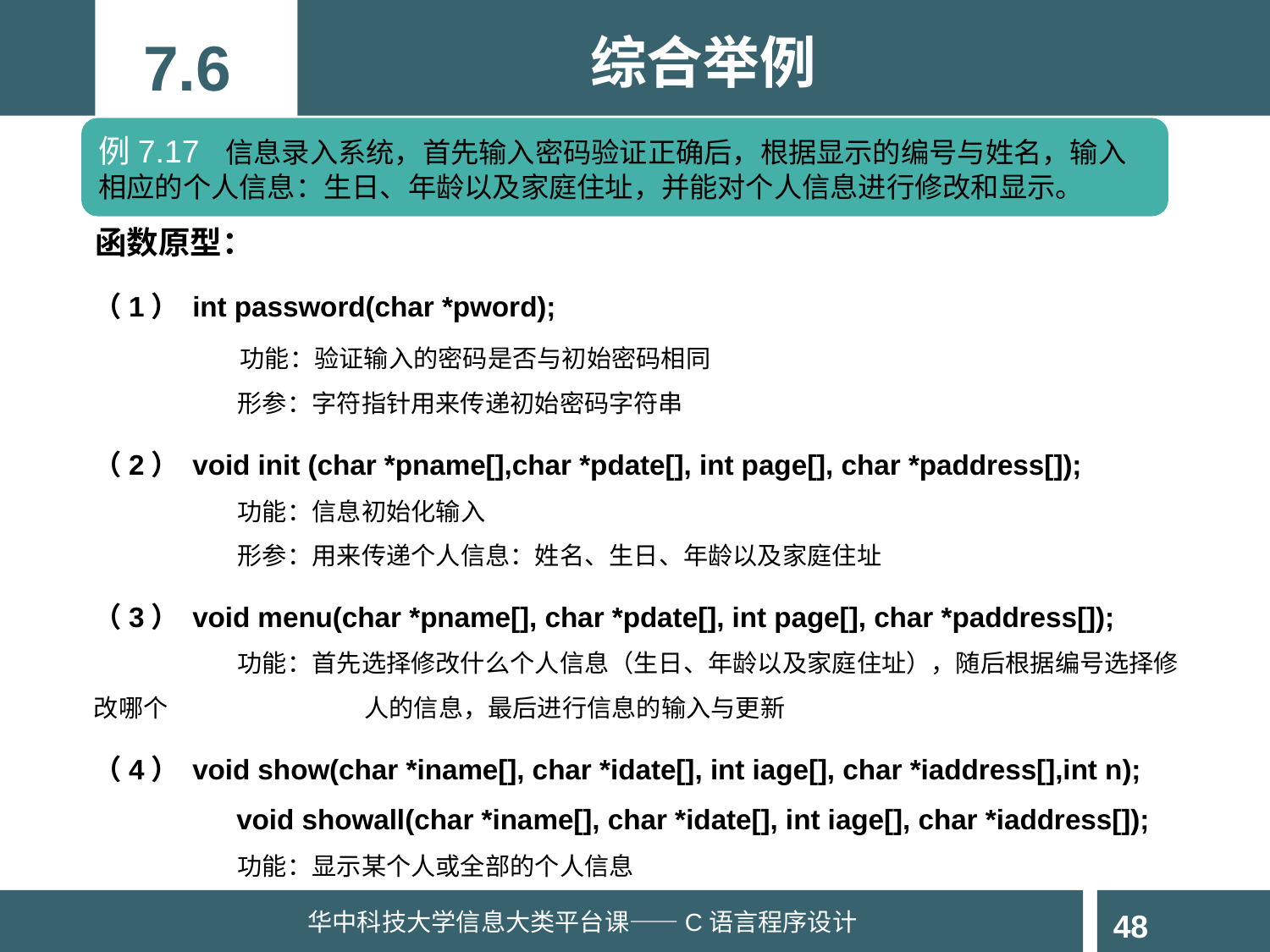

综合举例
7.6
例7.17	信息录入系统，首先输入密码验证正确后，根据显示的编号与姓名，输入相应的个人信息：生日、年龄以及家庭住址，并能对个人信息进行修改和显示。
函数原型：
（1） int password(char *pword);
	  功能：验证输入的密码是否与初始密码相同
	  形参：字符指针用来传递初始密码字符串
（2） void init (char *pname[],char *pdate[], int page[], char *paddress[]);
	  功能：信息初始化输入
	  形参：用来传递个人信息：姓名、生日、年龄以及家庭住址
（3） void menu(char *pname[], char *pdate[], int page[], char *paddress[]);
	  功能：首先选择修改什么个人信息（生日、年龄以及家庭住址），随后根据编号选择修改哪个		   人的信息，最后进行信息的输入与更新
（4） void show(char *iname[], char *idate[], int iage[], char *iaddress[],int n);
 	  void showall(char *iname[], char *idate[], int iage[], char *iaddress[]);
	  功能：显示某个人或全部的个人信息